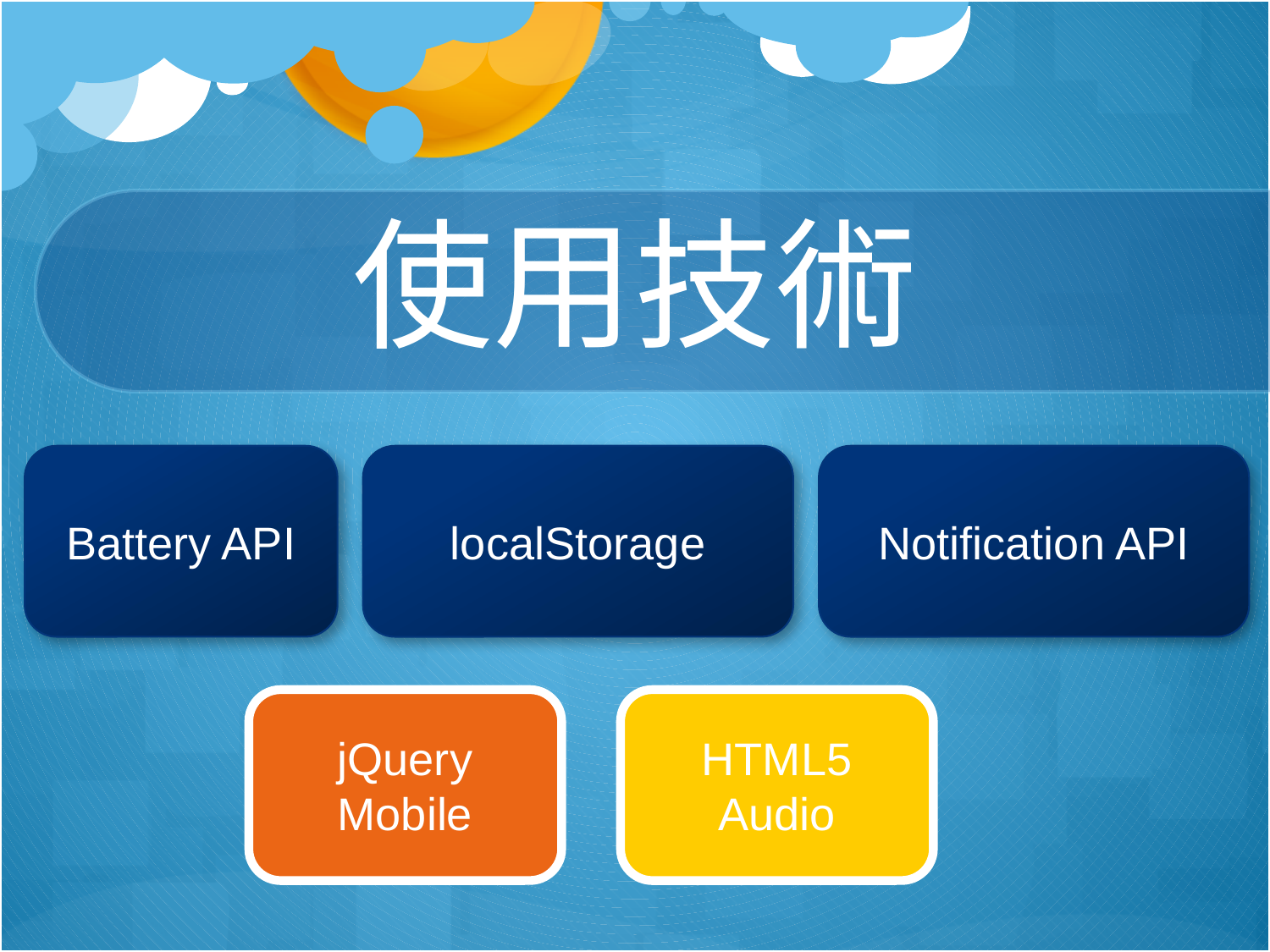

使用技術
Battery API
localStorage
Notification API
jQuery Mobile
HTML5 Audio